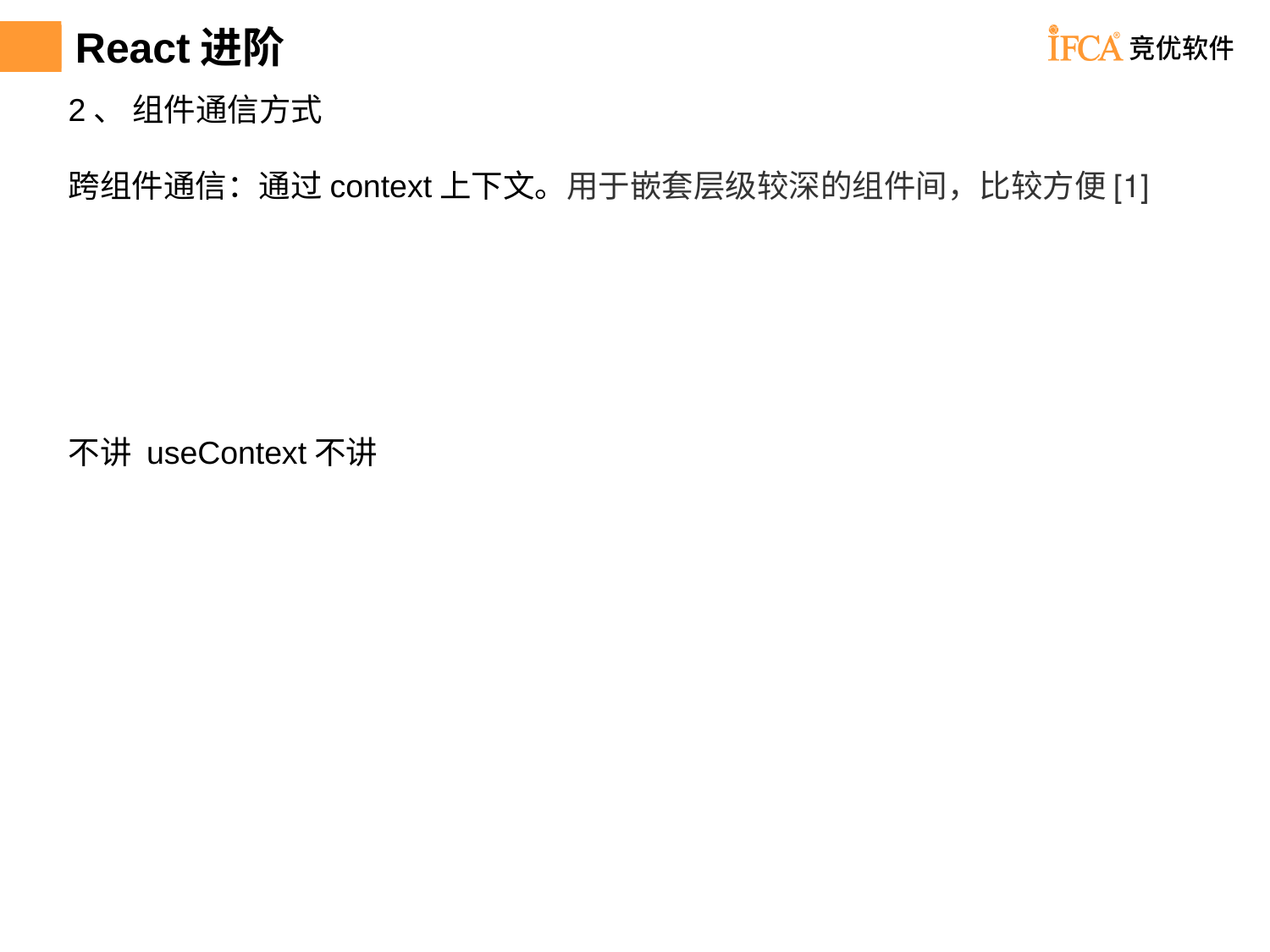

# React进阶
2、 组件通信方式

跨组件通信：通过context上下文。用于嵌套层级较深的组件间，比较方便[1]

不讲 useContext不讲